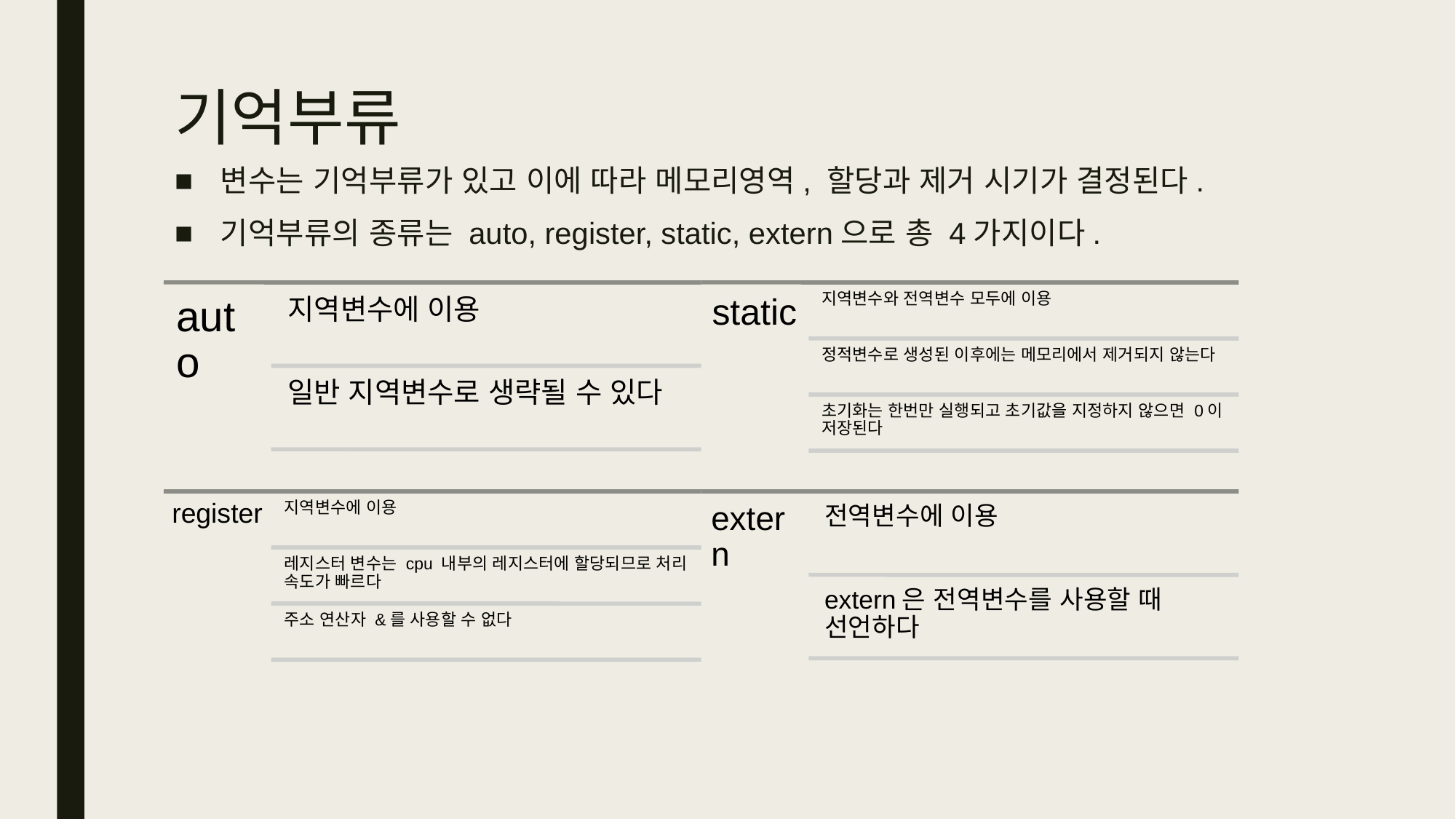

# 기억부류
변수는 기억부류가 있고 이에 따라 메모리영역, 할당과 제거 시기가 결정된다.
기억부류의 종류는 auto, register, static, extern으로 총 4가지이다.

auto
지역변수에 이용
일반 지역변수로 생략될 수 있다
static
지역변수와 전역변수 모두에 이용
정적변수로 생성된 이후에는 메모리에서 제거되지 않는다
초기화는 한번만 실행되고 초기값을 지정하지 않으면 0이 저장된다
register
지역변수에 이용
레지스터 변수는 cpu 내부의 레지스터에 할당되므로 처리 속도가 빠르다
주소 연산자 &를 사용할 수 없다
extern
전역변수에 이용
extern은 전역변수를 사용할 때 선언하다